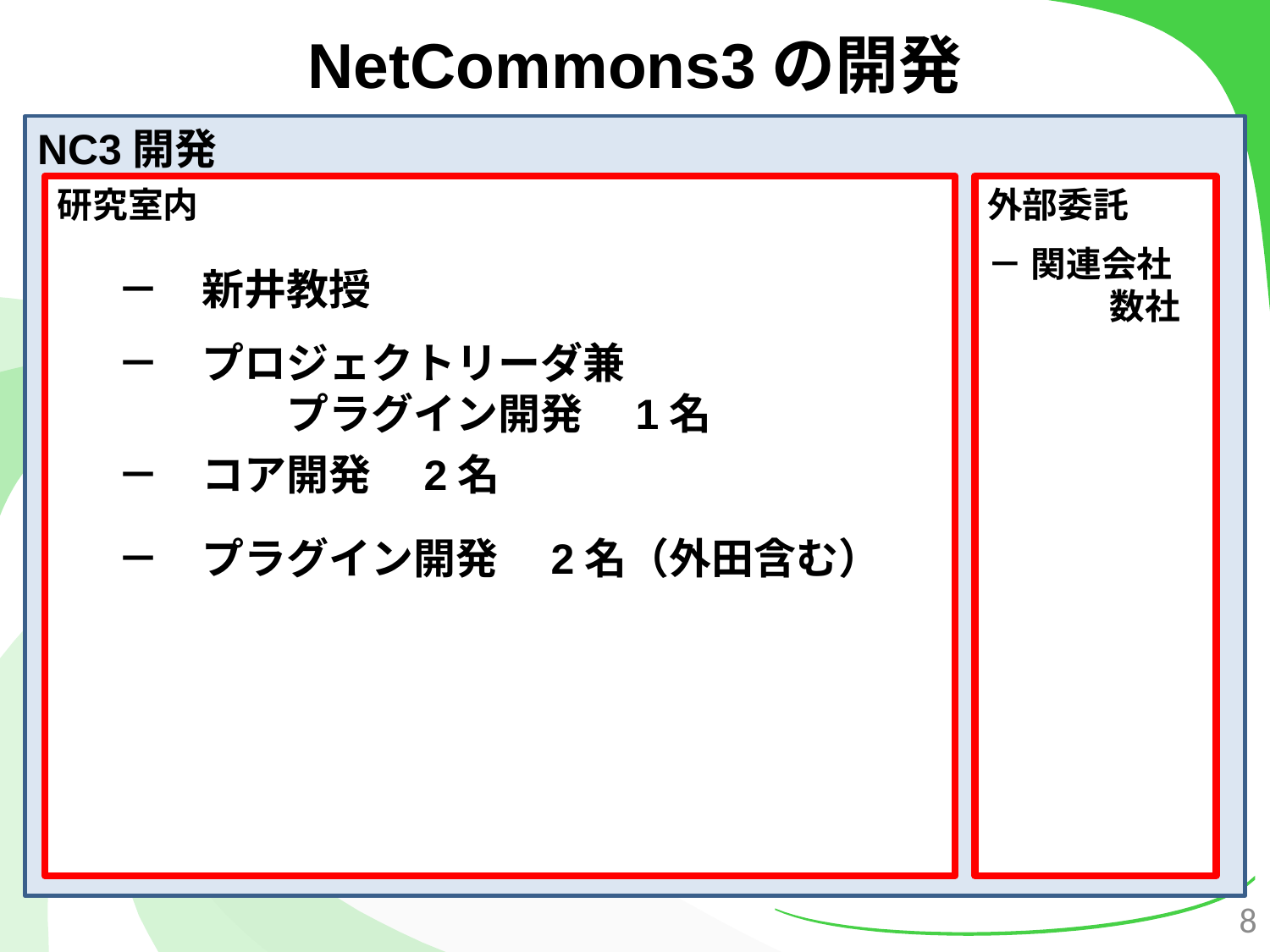

# NetCommons3の開発
NC3開発

研究室内
外部委託
－ 関連会社
　 　　 数社
－　新井教授
－　プロジェクトリーダ兼
　　　　プラグイン開発　1名
－　コア開発　2名
－　プラグイン開発　2名（外田含む）
8